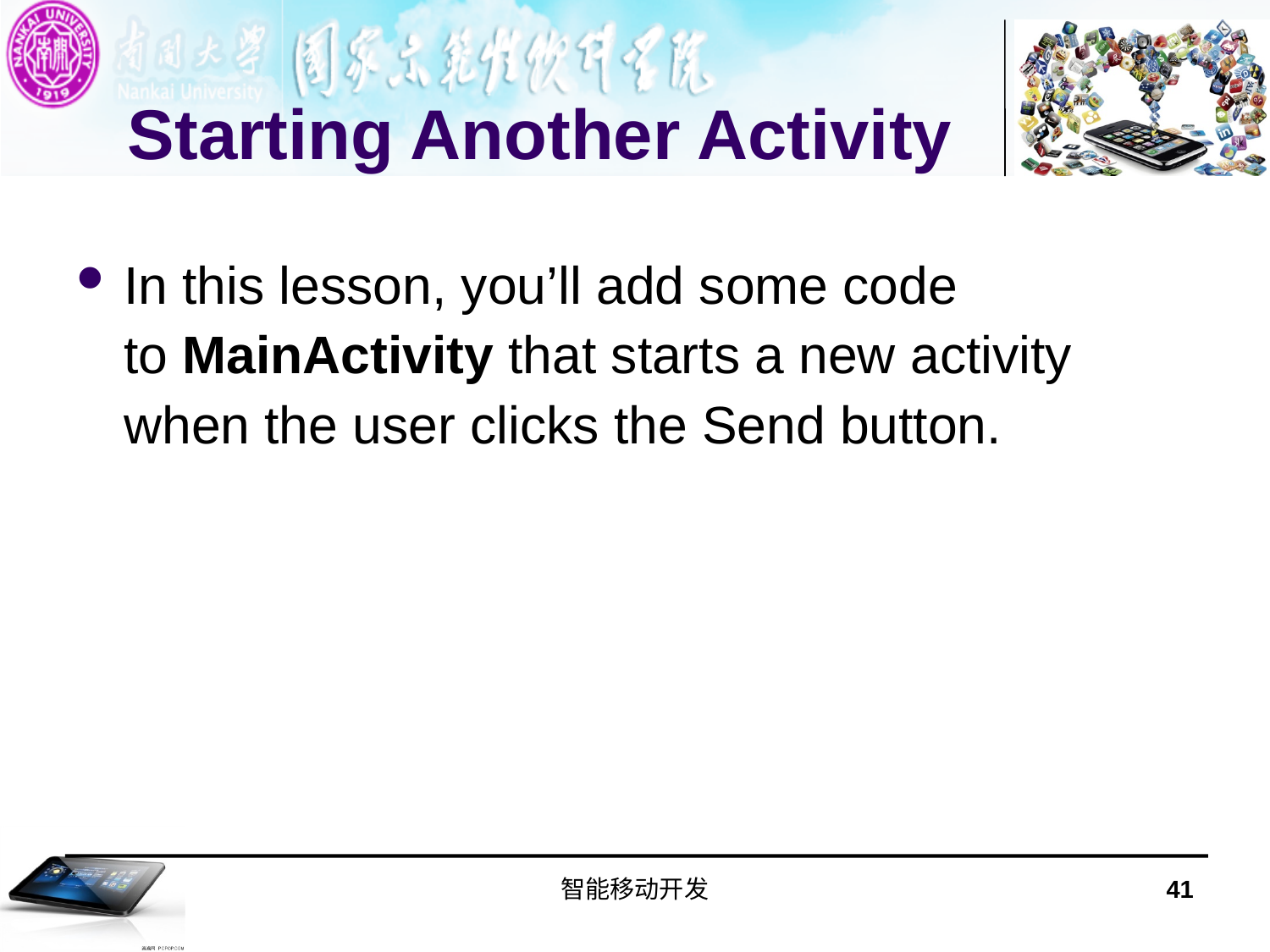

# Starting Another Activity
In this lesson, you’ll add some code to MainActivity that starts a new activity when the user clicks the Send button.
智能移动开发
41